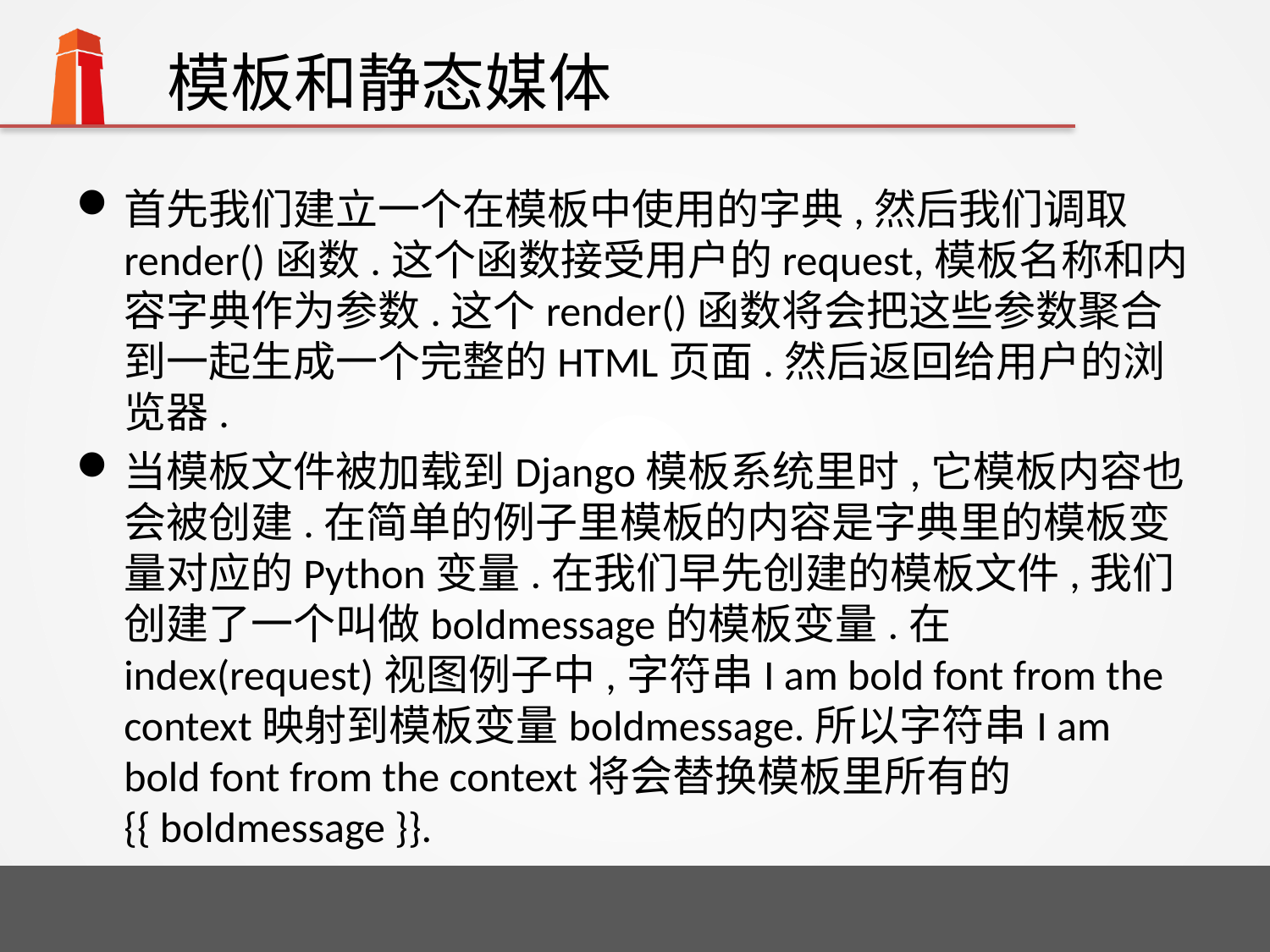

# 模板和静态媒体
首先我们建立一个在模板中使用的字典,然后我们调取render()函数.这个函数接受用户的request,模板名称和内容字典作为参数.这个render()函数将会把这些参数聚合到一起生成一个完整的HTML页面.然后返回给用户的浏览器.
当模板文件被加载到Django模板系统里时,它模板内容也会被创建.在简单的例子里模板的内容是字典里的模板变量对应的Python变量.在我们早先创建的模板文件,我们创建了一个叫做boldmessage的模板变量.在index(request)视图例子中,字符串I am bold font from the context映射到模板变量boldmessage.所以字符串I am bold font from the context将会替换模板里所有的{{ boldmessage }}.